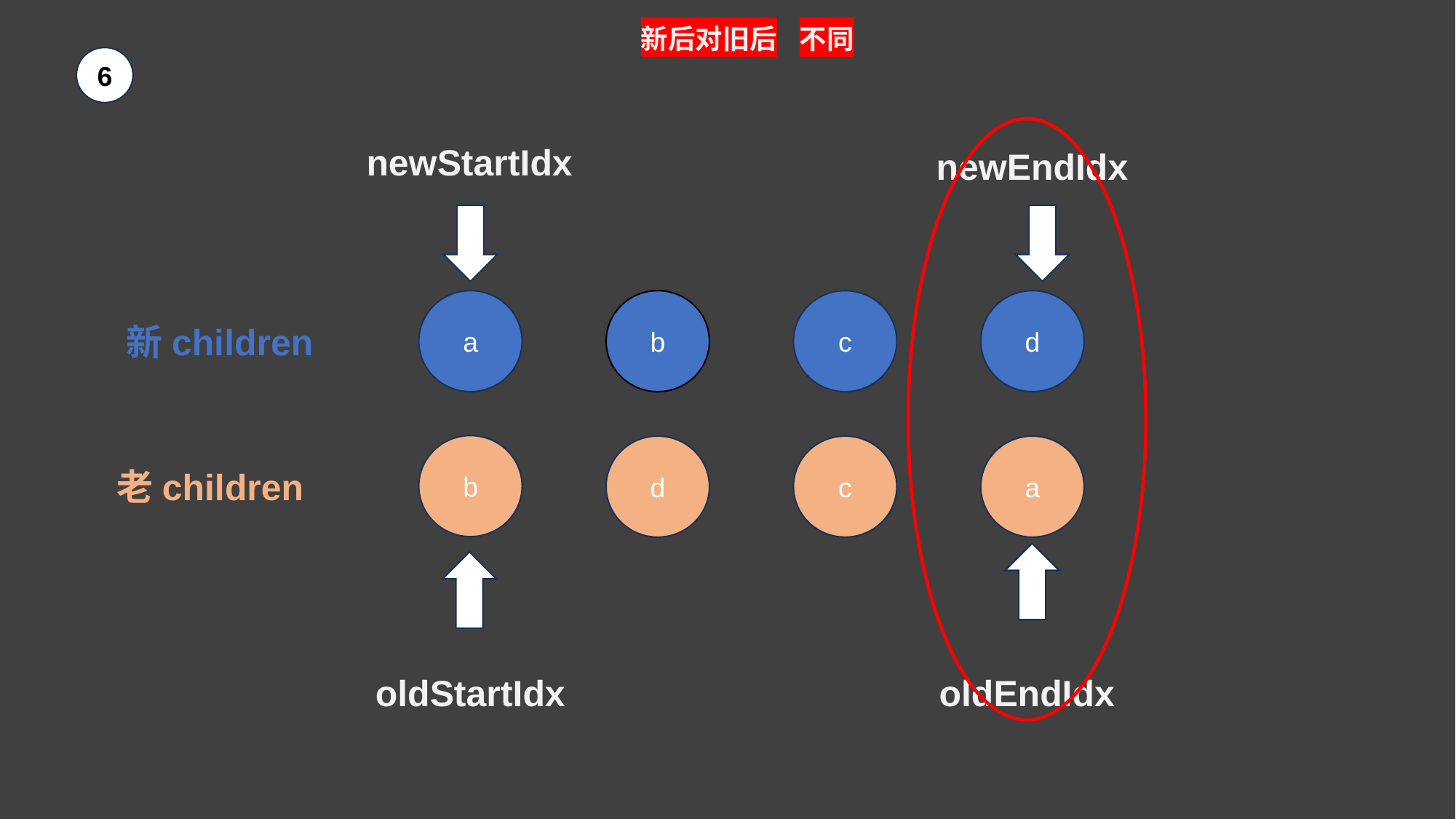

新后对旧后
不同
6

newStartIdx
newEndIdx

a
b
c
d
新children
b
d
c
a
老children

oldEndIdx
oldStartIdx